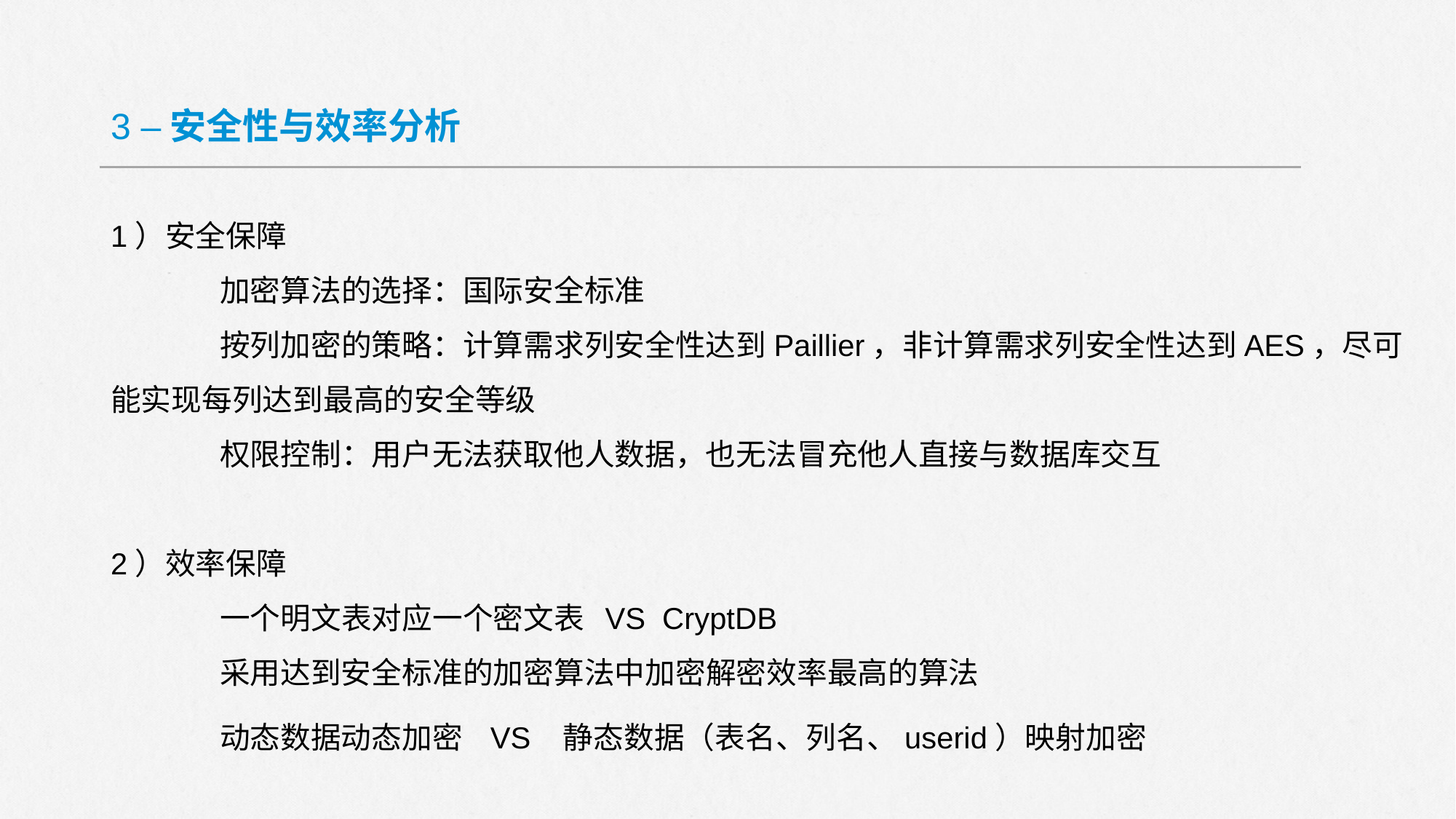

3 –安全性与效率分析

1）安全保障
	加密算法的选择：国际安全标准
	按列加密的策略：计算需求列安全性达到Paillier，非计算需求列安全性达到AES，尽可能实现每列达到最高的安全等级
	权限控制：用户无法获取他人数据，也无法冒充他人直接与数据库交互

2）效率保障
	一个明文表对应一个密文表  VS  CryptDB
	采用达到安全标准的加密算法中加密解密效率最高的算法
	动态数据动态加密   VS   静态数据（表名、列名、userid）映射加密